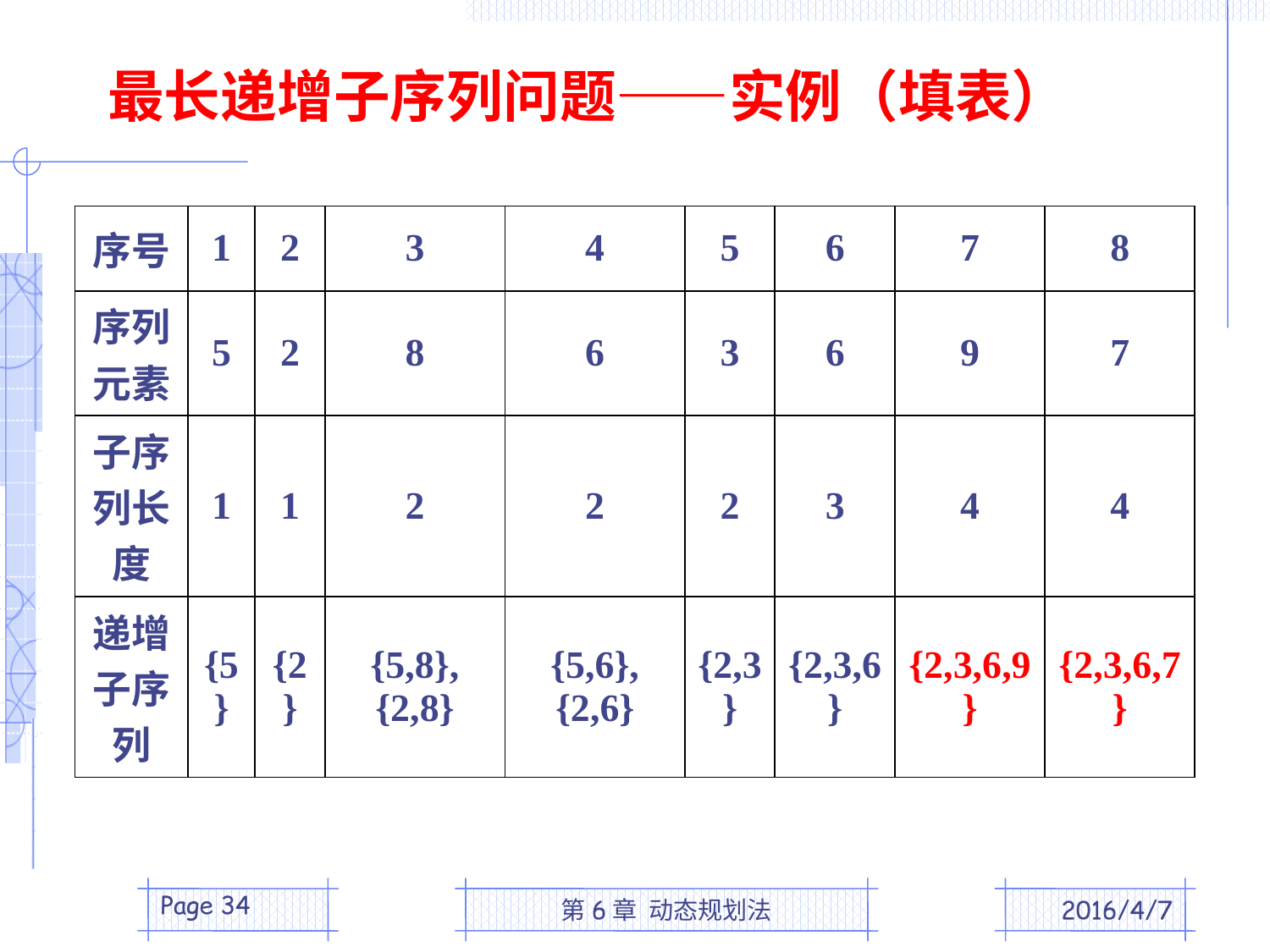

最长递增子序列问题——实例（填表）
| 序号 | 1 | 2 | 3 | 4 | 5 | 6 | 7 | 8 |
| --- | --- | --- | --- | --- | --- | --- | --- | --- |
| 序列元素 | 5 | 2 | 8 | 6 | 3 | 6 | 9 | 7 |
| 子序列长度 | 1 | 1 | 2 | 2 | 2 | 3 | 4 | 4 |
| 递增子序列 | {5} | {2} | {5,8},{2,8} | {5,6},{2,6} | {2,3} | {2,3,6} | {2,3,6,9} | {2,3,6,7} |
Page 34
第6章  动态规划法
2016/4/7